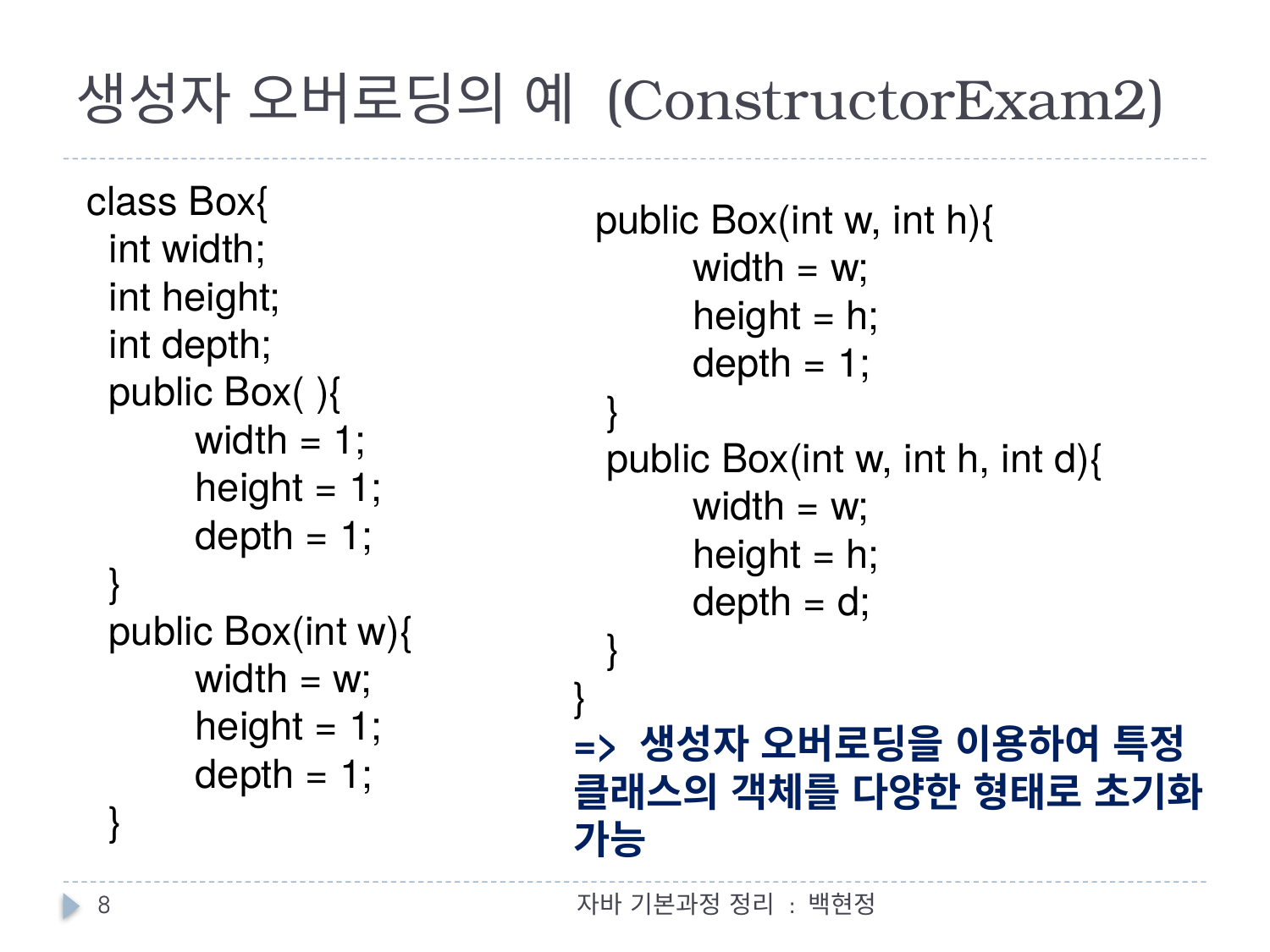

# 생성자 오버로딩의 예 (ConstructorExam2)
 class Box{
   int width;
   int height;
   int depth;
   public Box( ){
 	width = 1;
	height = 1;
	depth = 1;
   }
   public Box(int w){
 	width = w;
	height = 1;
	depth = 1;
   }

  public Box(int w, int h){
 	width = w;
	height = h;
	depth = 1;
   }
   public Box(int w, int h, int d){
 	width = w;
	height = h;
	depth = d;
   }
}
=> 생성자 오버로딩을 이용하여 특정 클래스의 객체를 다양한 형태로 초기화 가능

8
자바 기본과정 정리 : 백현정